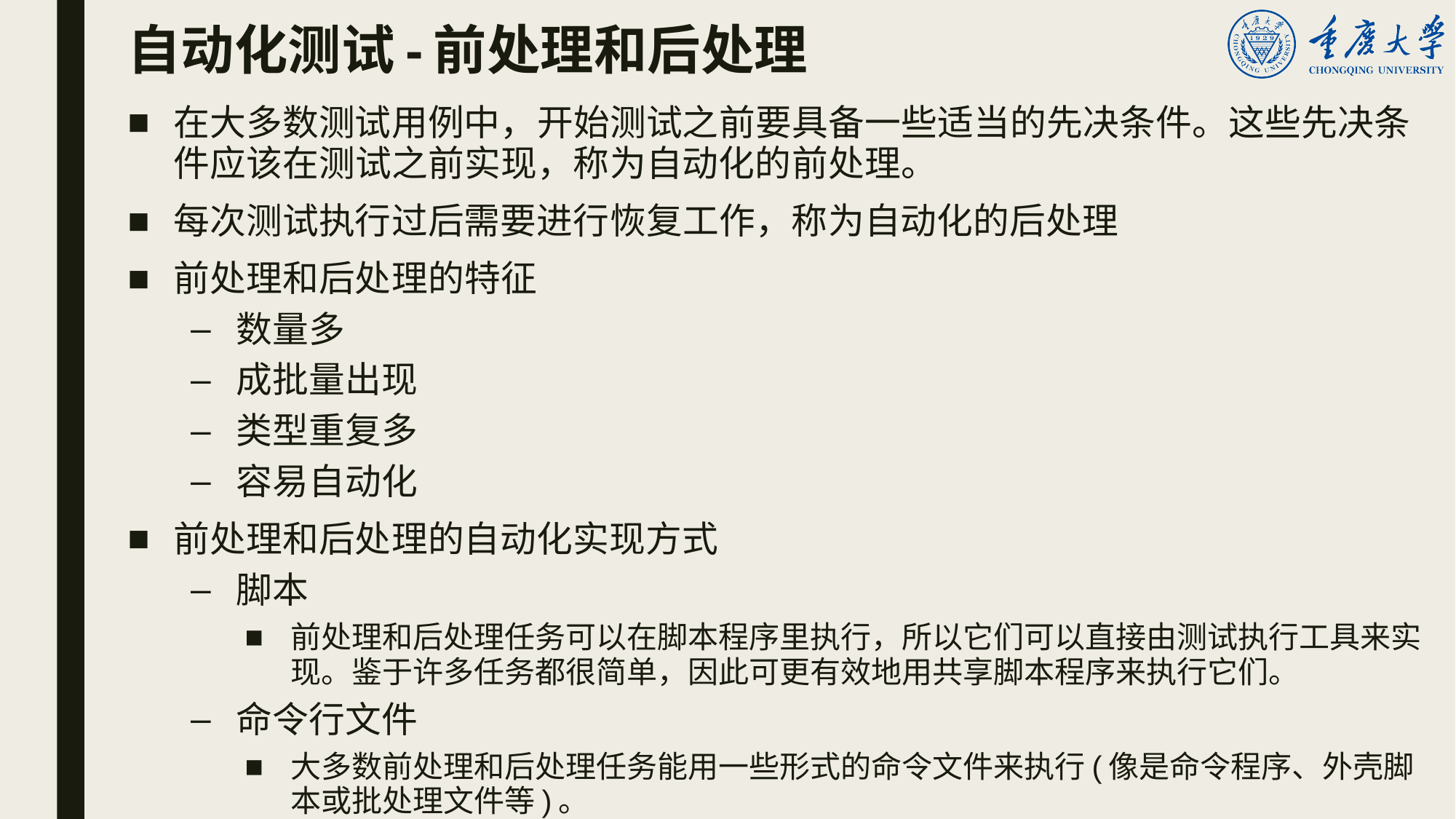

# 自动化测试-前处理和后处理
在大多数测试用例中，开始测试之前要具备一些适当的先决条件。这些先决条件应该在测试之前实现，称为自动化的前处理。
每次测试执行过后需要进行恢复工作，称为自动化的后处理
前处理和后处理的特征
数量多
成批量出现
类型重复多
容易自动化
前处理和后处理的自动化实现方式
脚本
前处理和后处理任务可以在脚本程序里执行，所以它们可以直接由测试执行工具来实现。鉴于许多任务都很简单，因此可更有效地用共享脚本程序来执行它们。
命令行文件
大多数前处理和后处理任务能用一些形式的命令文件来执行(像是命令程序、外壳脚本或批处理文件等)。